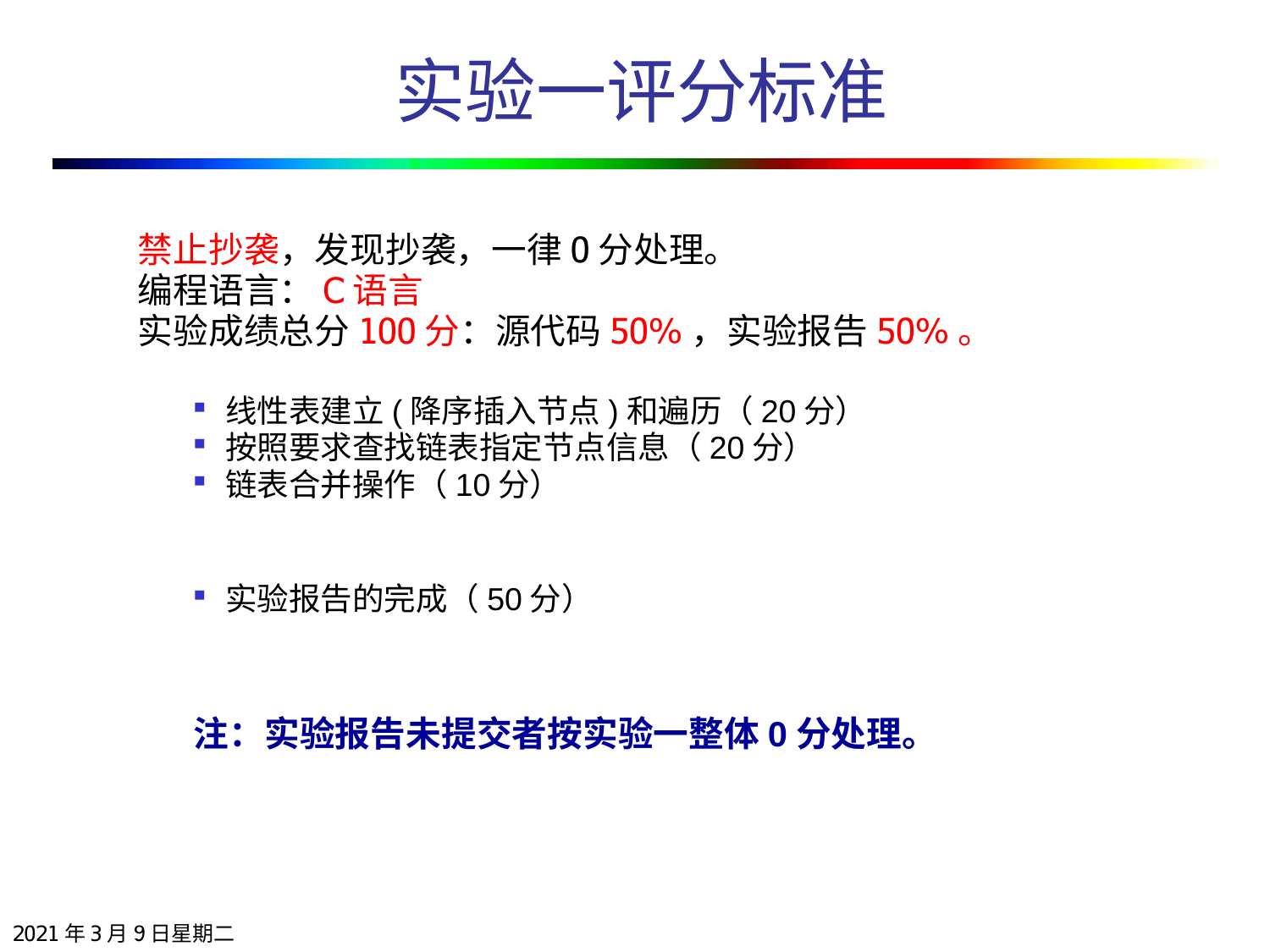

# 实验一评分标准

        禁止抄袭，发现抄袭，一律0分处理。
        编程语言：C语言
        实验成绩总分100分：源代码50%，实验报告50%。

线性表建立(降序插入节点)和遍历（20分）
按照要求查找链表指定节点信息（20分）
链表合并操作（10分）

实验报告的完成（50分）

注：实验报告未提交者按实验一整体0分处理。
2021年3月9日星期二